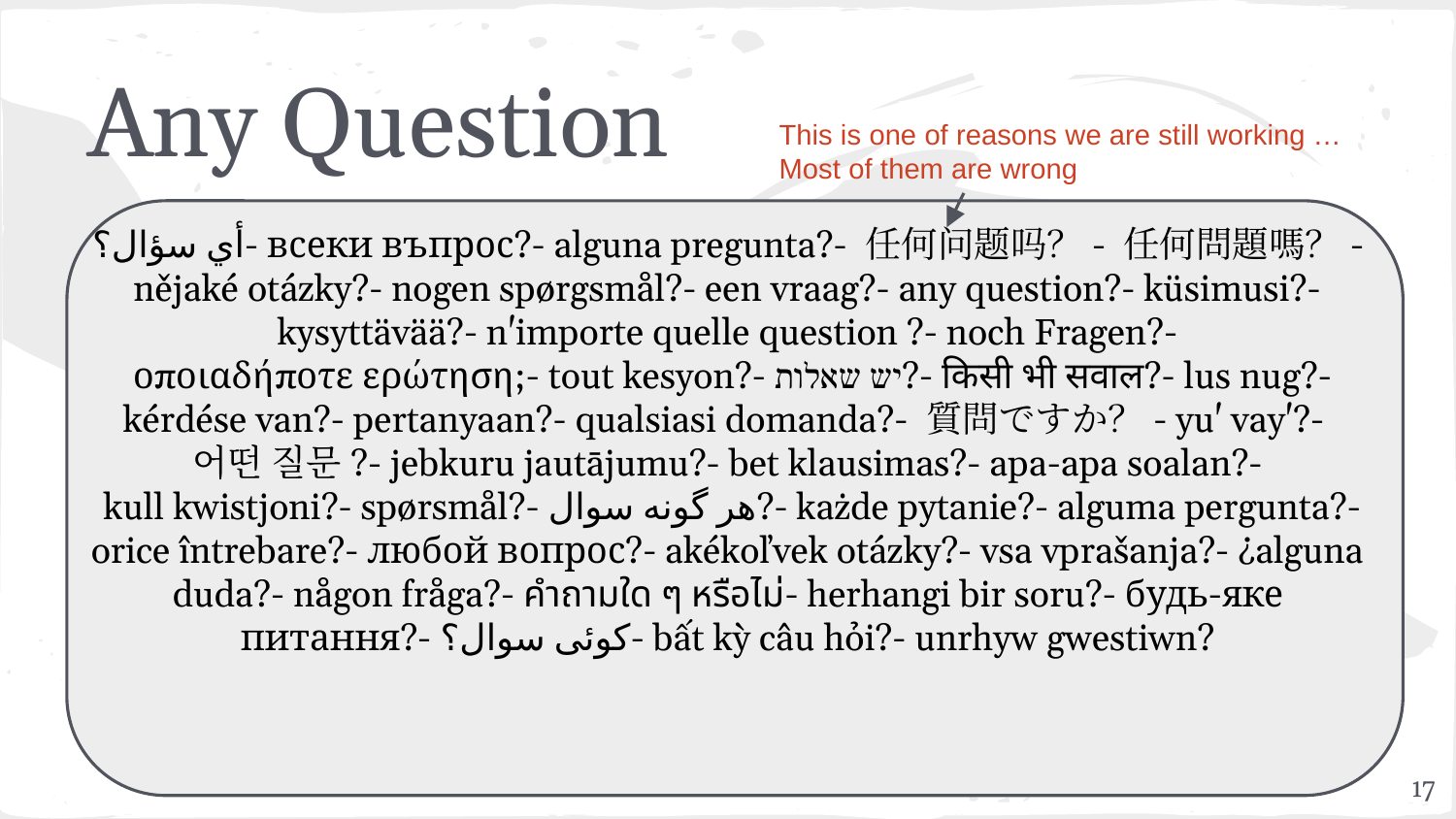

# Any Question
This is one of reasons we are still working …
Most of them are wrong

أي سؤال؟- всеки въпрос?- alguna pregunta?- 任何问题吗？- 任何問題嗎？- nějaké otázky?- nogen spørgsmål?- een vraag?- any question?- küsimusi?- kysyttävää?- n'importe quelle question ?- noch Fragen?-
 οποιαδήποτε ερώτηση;- tout kesyon?- יש שאלות?- किसी भी सवाल?- lus nug?- kérdése van?- pertanyaan?- qualsiasi domanda?- 質問ですか？- yu' vay'?-
어떤 질문?- jebkuru jautājumu?- bet klausimas?- apa-apa soalan?-
 kull kwistjoni?- spørsmål?- هر گونه سوال?- każde pytanie?- alguma pergunta?- orice întrebare?- любой вопрос?- akékoľvek otázky?- vsa vprašanja?- ¿alguna duda?- någon fråga?- คำถามใด ๆ หรือไม่- herhangi bir soru?- будь-яке питання?- کوئی سوال؟- bất kỳ câu hỏi?- unrhyw gwestiwn?
17